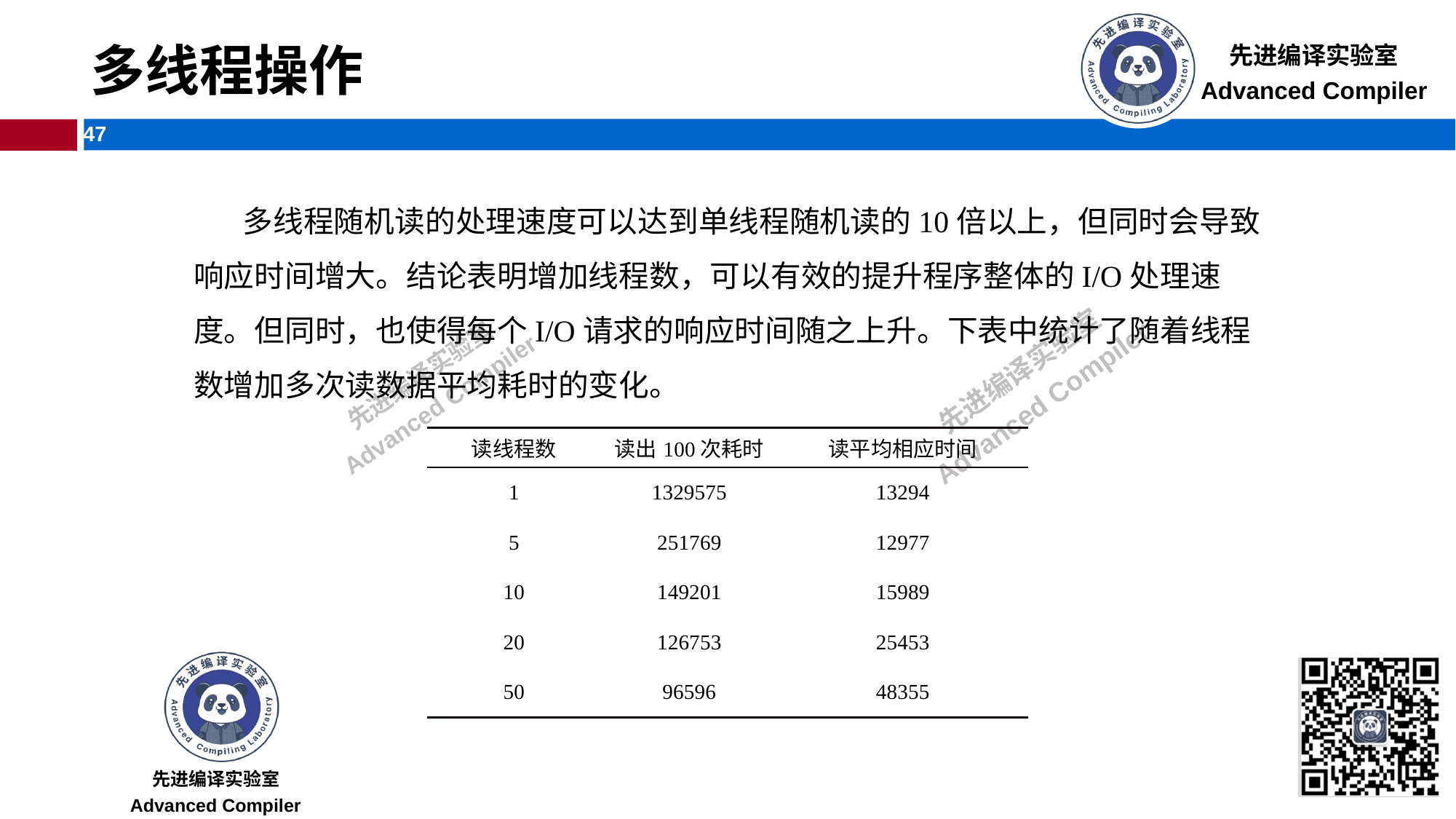

# 多线程操作
    多线程随机读的处理速度可以达到单线程随机读的10倍以上，但同时会导致响应时间增大。结论表明增加线程数，可以有效的提升程序整体的I/O处理速度。但同时，也使得每个I/O请求的响应时间随之上升。下表中统计了随着线程数增加多次读数据平均耗时的变化。
| 读线程数 | 读出100次耗时 | 读平均相应时间 |
| --- | --- | --- |
| 1 | 1329575 | 13294 |
| 5 | 251769 | 12977 |
| 10 | 149201 | 15989 |
| 20 | 126753 | 25453 |
| 50 | 96596 | 48355 |